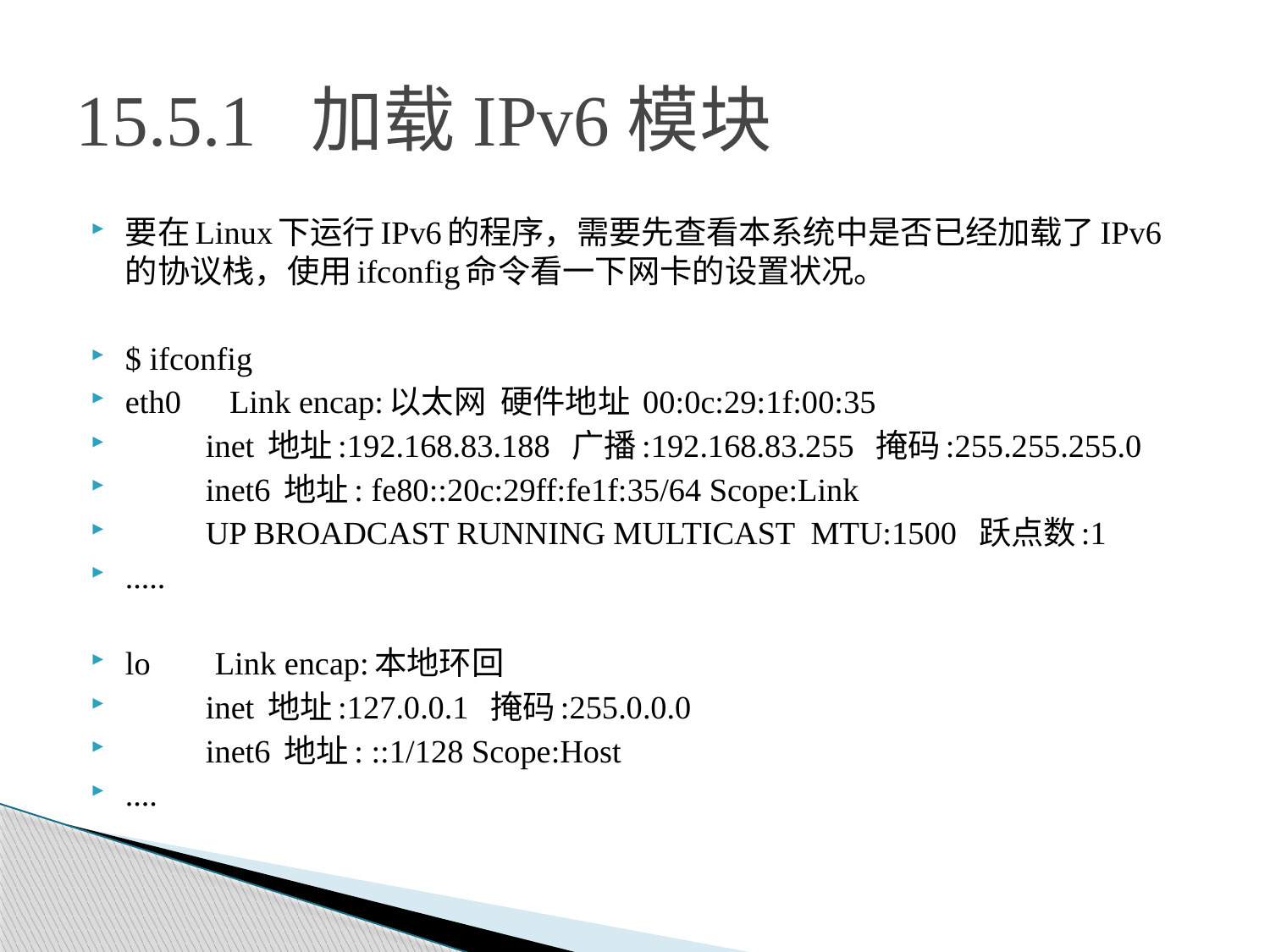

# 15.5.1  加载IPv6模块
要在Linux下运行IPv6的程序，需要先查看本系统中是否已经加载了IPv6的协议栈，使用ifconfig命令看一下网卡的设置状况。

$ ifconfig
eth0      Link encap:以太网  硬件地址 00:0c:29:1f:00:35
          inet 地址:192.168.83.188  广播:192.168.83.255  掩码:255.255.255.0
          inet6 地址: fe80::20c:29ff:fe1f:35/64 Scope:Link
          UP BROADCAST RUNNING MULTICAST  MTU:1500  跃点数:1
.....

lo        Link encap:本地环回
          inet 地址:127.0.0.1  掩码:255.0.0.0
          inet6 地址: ::1/128 Scope:Host
....